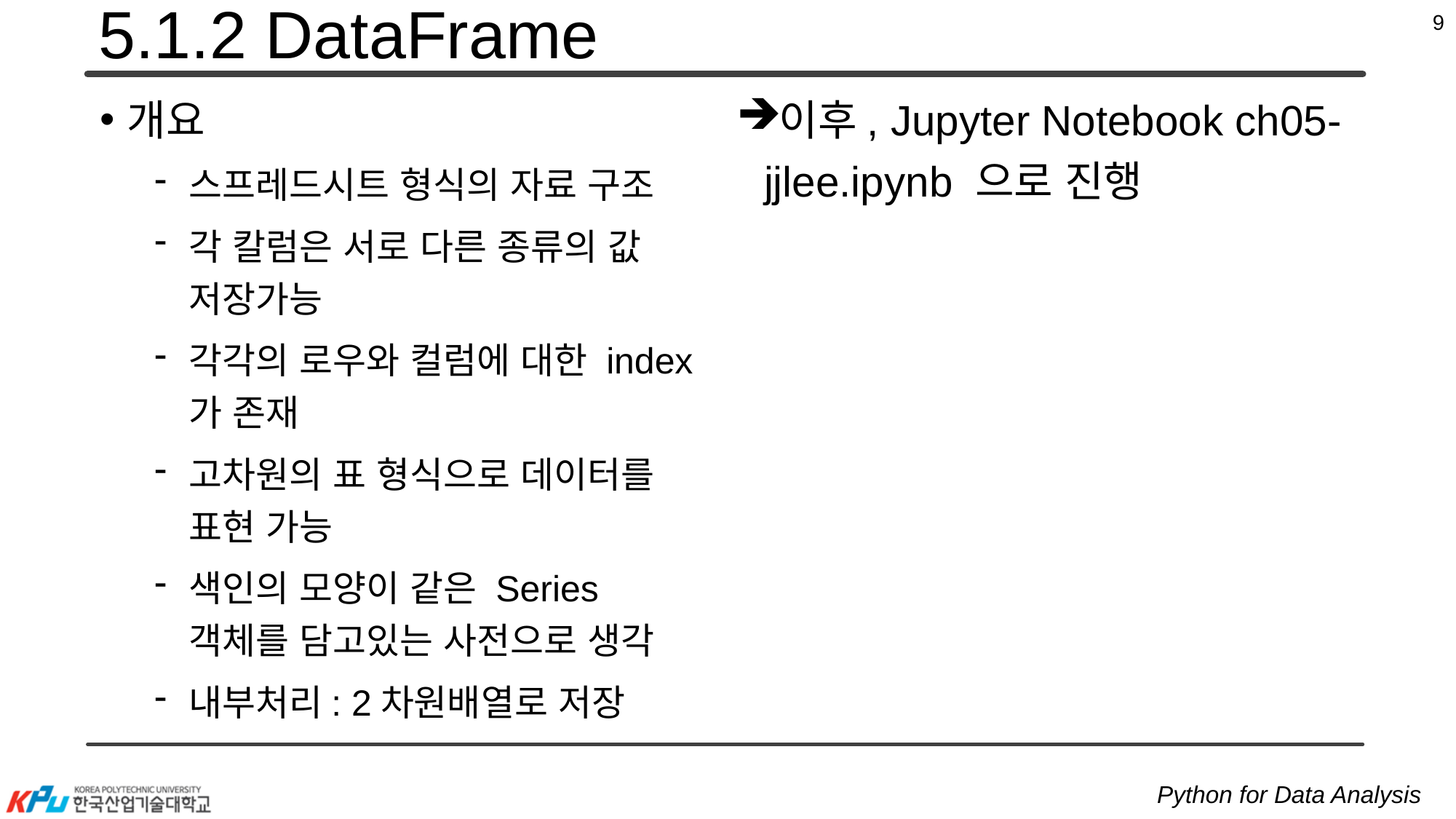

# 5.1.2 DataFrame
9
개요
스프레드시트 형식의 자료 구조
각 칼럼은 서로 다른 종류의 값 저장가능
각각의 로우와 컬럼에 대한 index가 존재
고차원의 표 형식으로 데이터를 표현 가능
색인의 모양이 같은 Series 객체를 담고있는 사전으로 생각
내부처리: 2차원배열로 저장

이후, Jupyter Notebook ch05-jjlee.ipynb 으로 진행